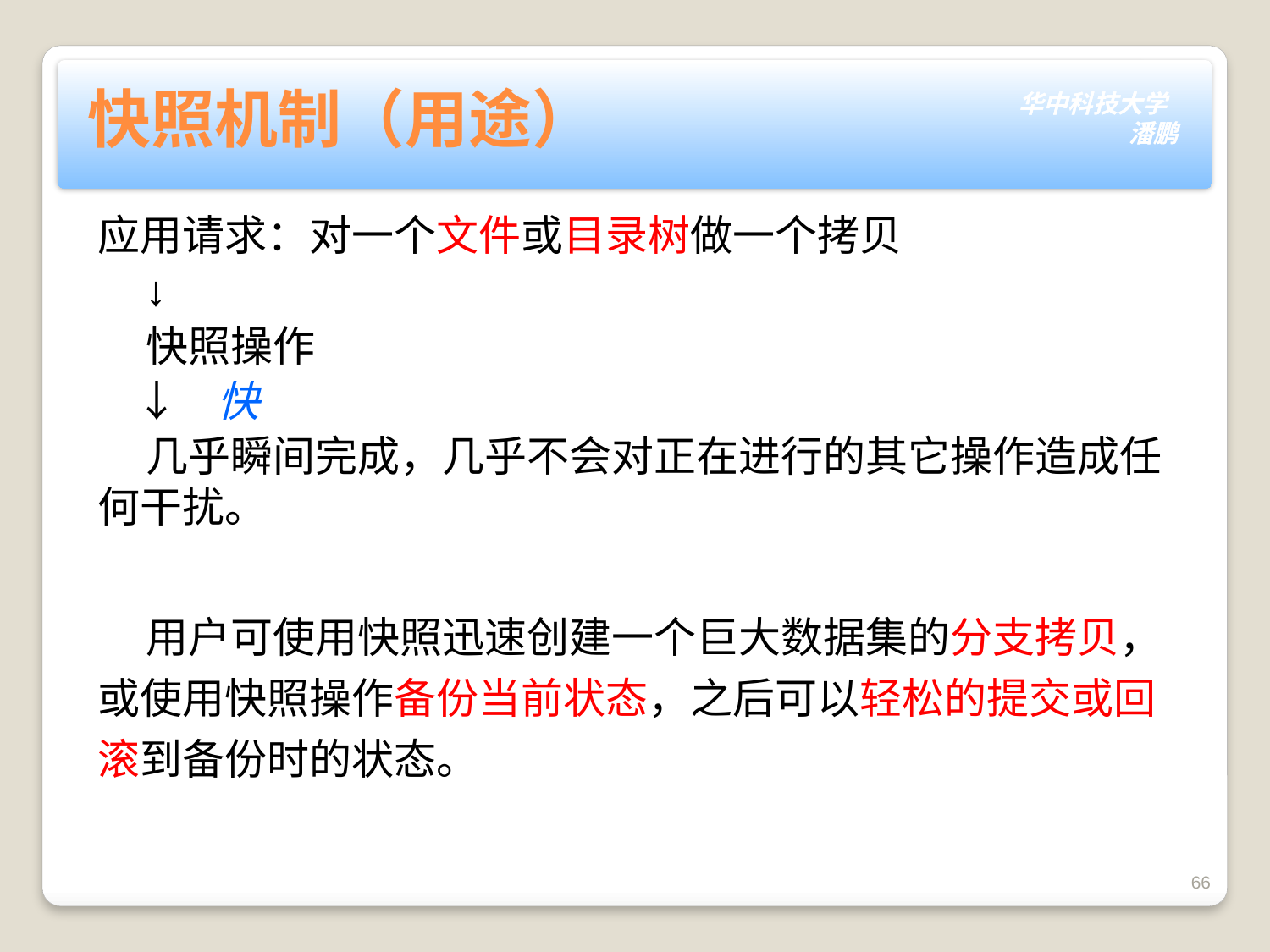

# 快照机制（用途）
应用请求：对一个文件或目录树做一个拷贝
    ↓
    快照操作
    ↓   快
    几乎瞬间完成，几乎不会对正在进行的其它操作造成任何干扰。

    用户可使用快照迅速创建一个巨大数据集的分支拷贝，或使用快照操作备份当前状态，之后可以轻松的提交或回滚到备份时的状态。
66